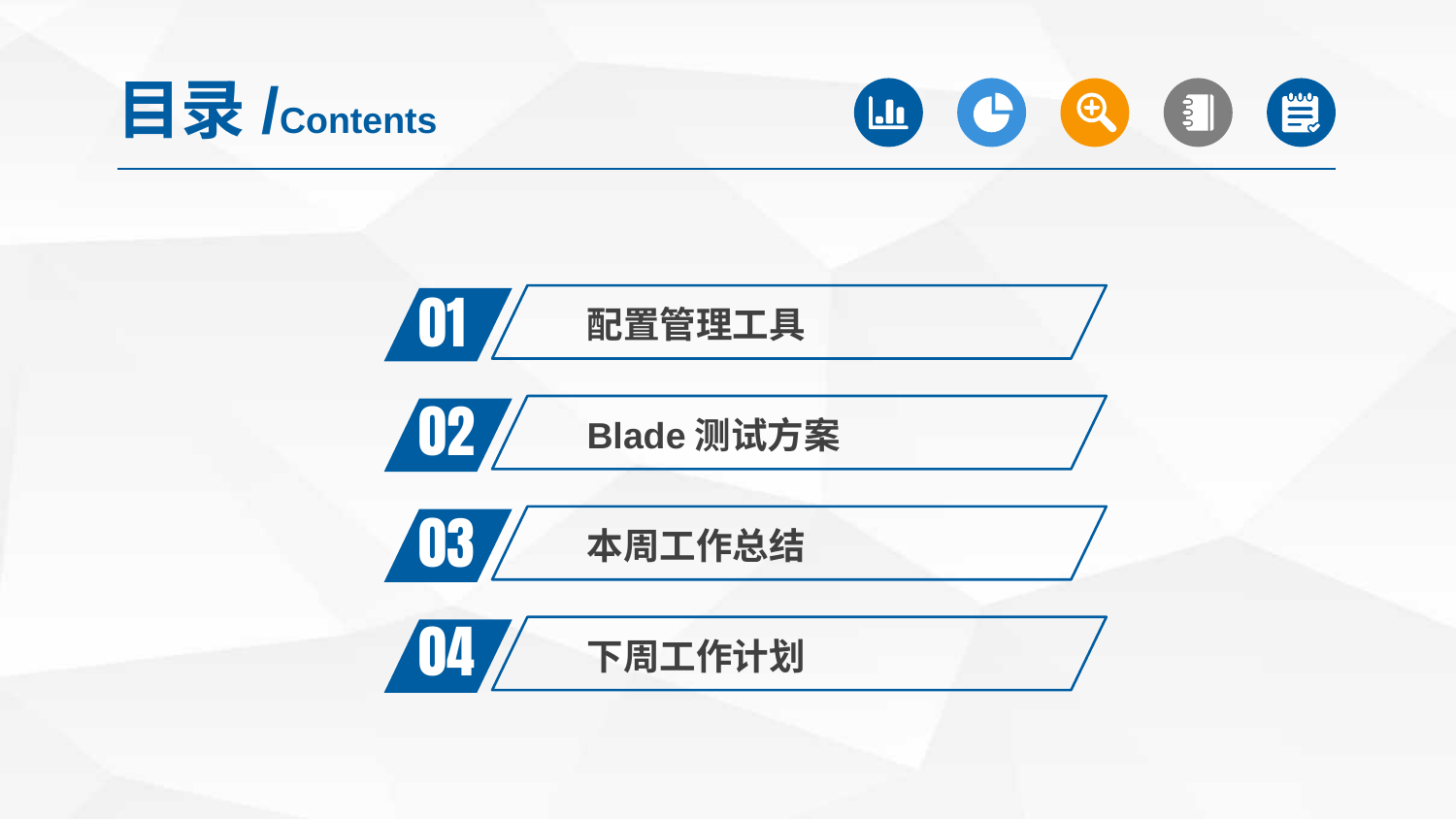

目录/Contents

01

配置管理工具
02

Blade测试方案
03

本周工作总结
04

下周工作计划